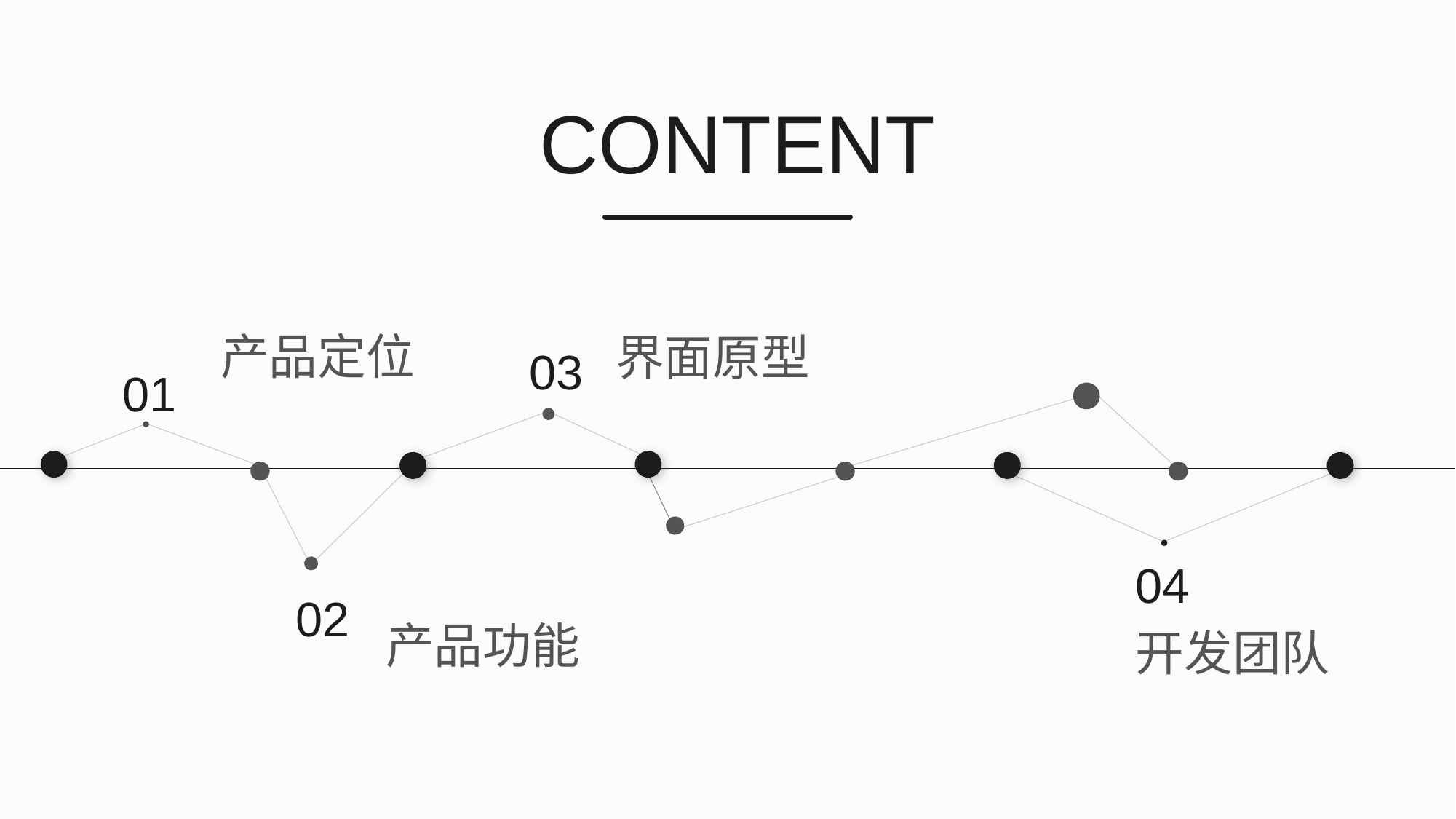

CONTENT
产品定位
界面原型
03
01

04

02
产品功能
开发团队